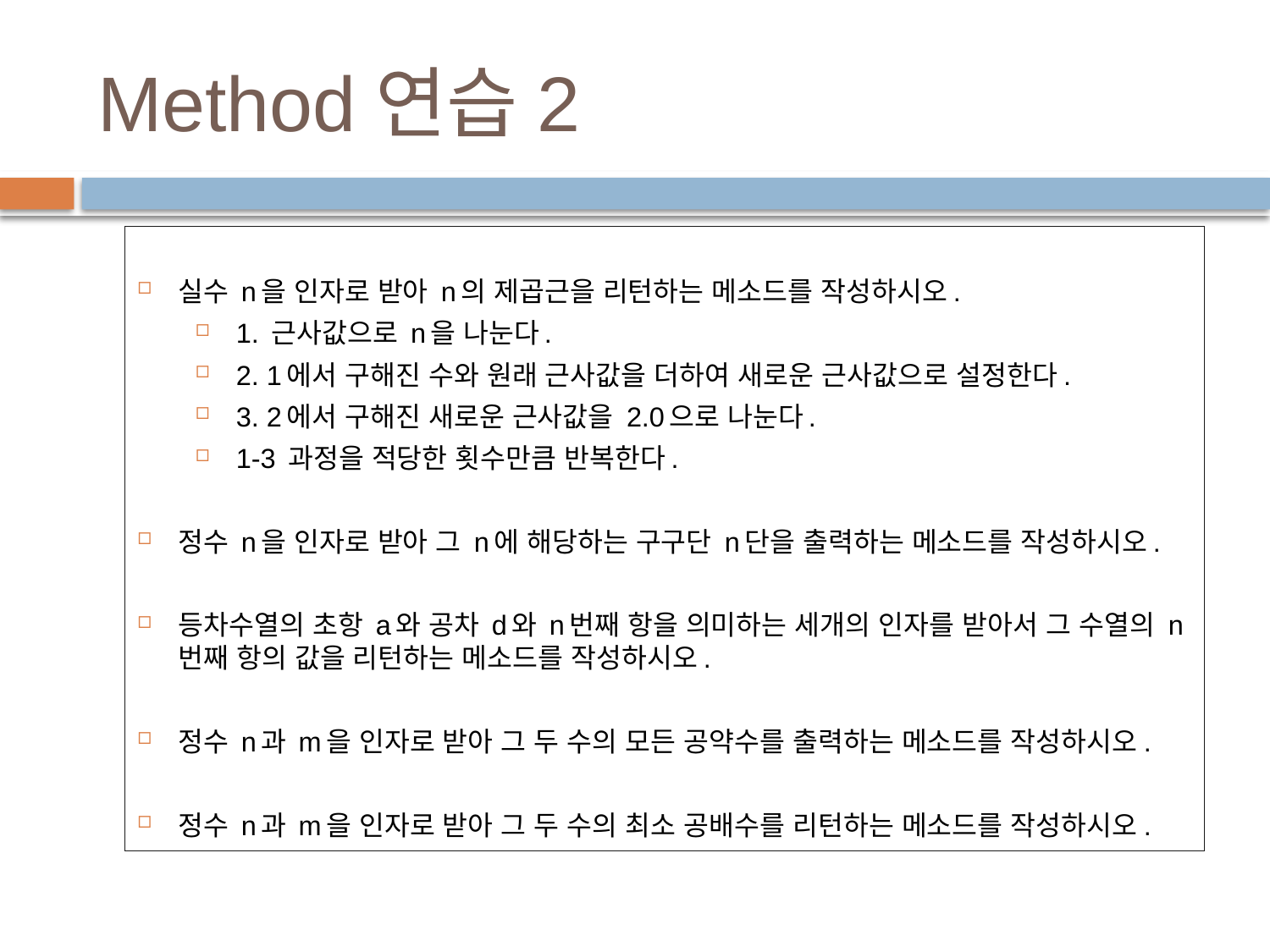

# Method연습2

실수 n을 인자로 받아 n의 제곱근을 리턴하는 메소드를 작성하시오.
1. 근사값으로 n을 나눈다.
2. 1에서 구해진 수와 원래 근사값을 더하여 새로운 근사값으로 설정한다.
3. 2에서 구해진 새로운 근사값을 2.0으로 나눈다.
1-3 과정을 적당한 횟수만큼 반복한다.

정수 n을 인자로 받아 그 n에 해당하는 구구단 n단을 출력하는 메소드를 작성하시오.

등차수열의 초항 a와 공차 d와 n번째 항을 의미하는 세개의 인자를 받아서 그 수열의 n번째 항의 값을 리턴하는 메소드를 작성하시오.

정수 n과 m을 인자로 받아 그 두 수의 모든 공약수를 출력하는 메소드를 작성하시오.

정수 n과 m을 인자로 받아 그 두 수의 최소 공배수를 리턴하는 메소드를 작성하시오.